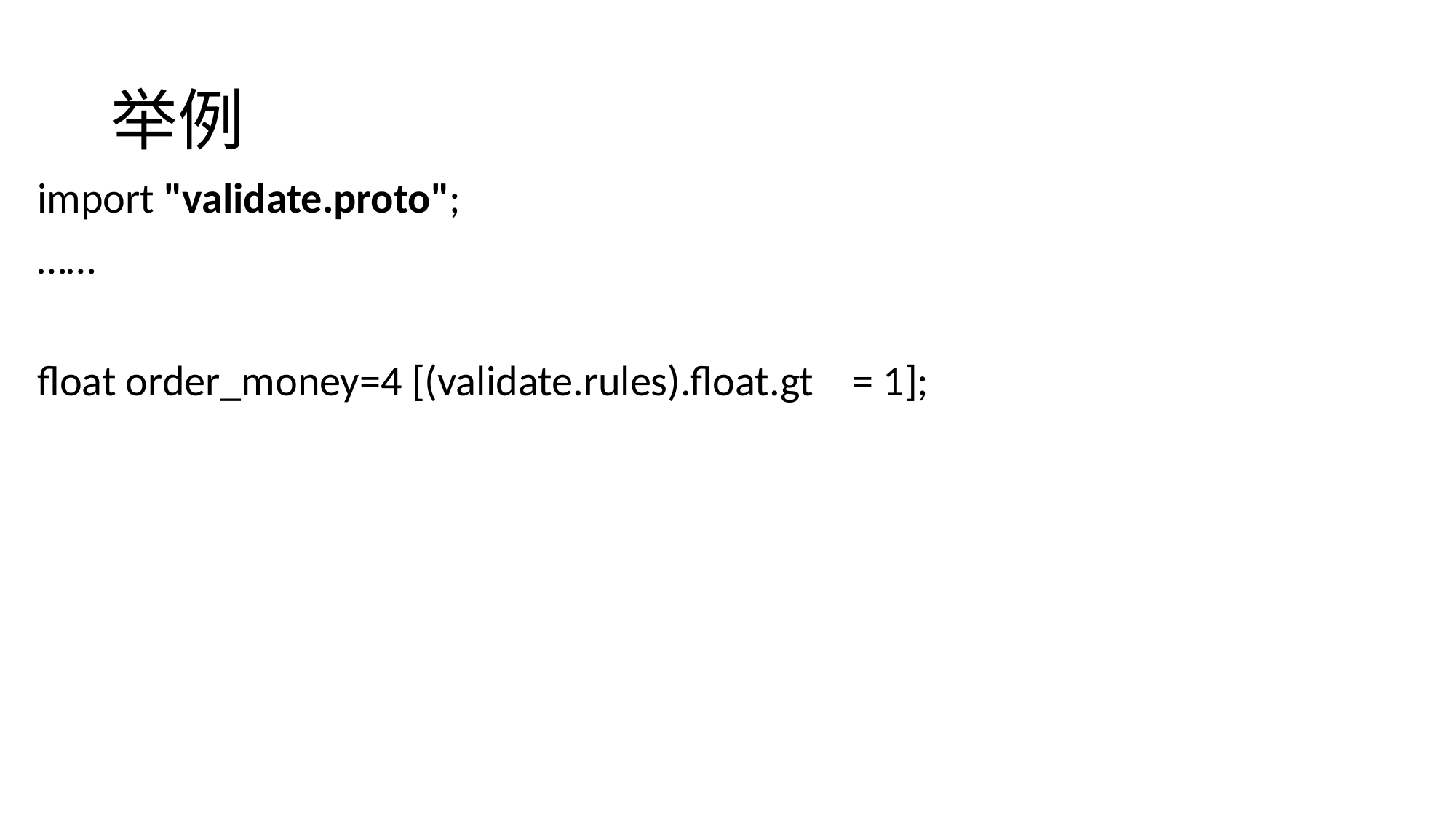

# 举例
import "validate.proto";
……

float order_money=4 [(validate.rules).float.gt    = 1];